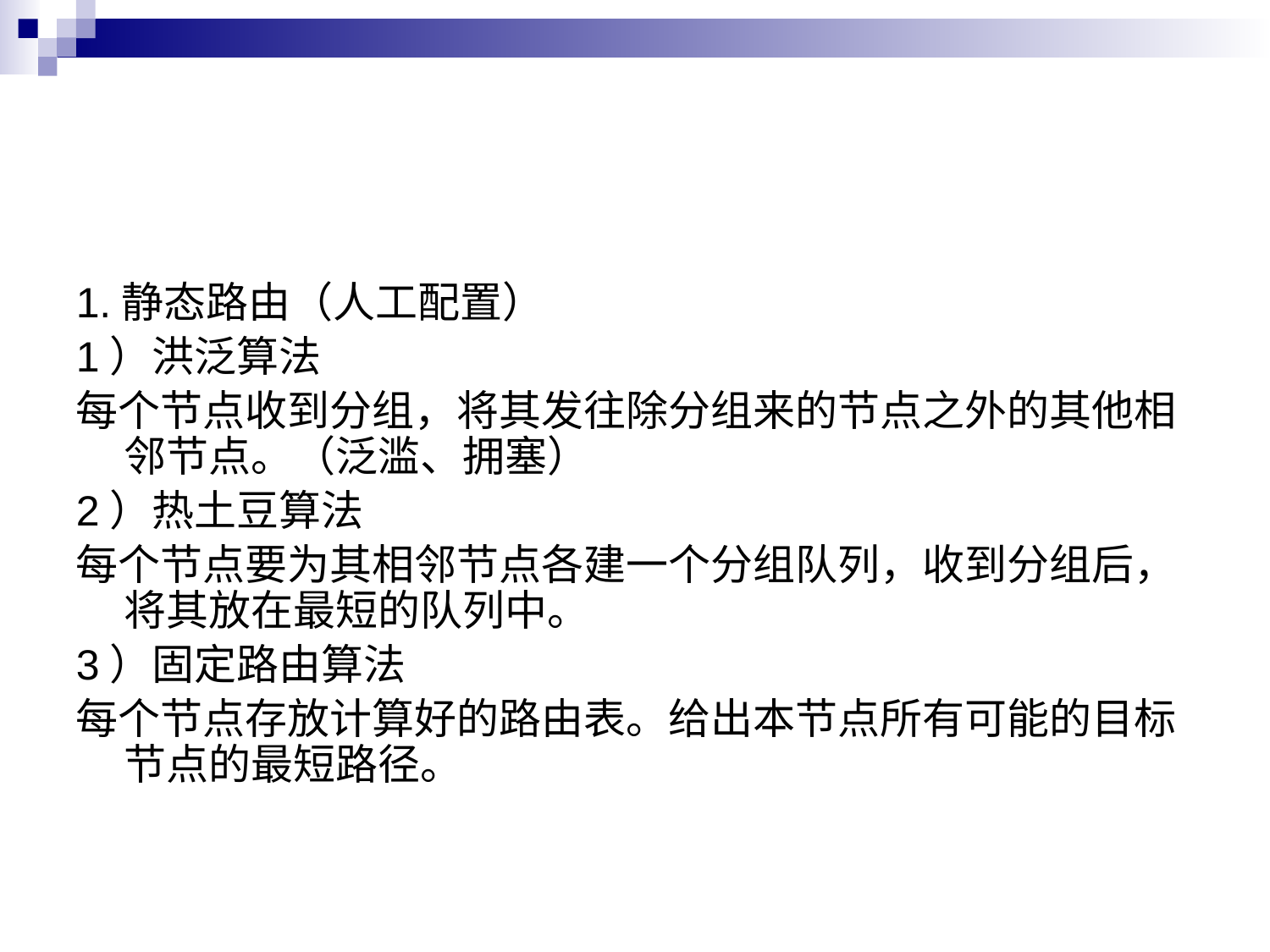

#
1.静态路由（人工配置）
1）洪泛算法
每个节点收到分组，将其发往除分组来的节点之外的其他相邻节点。（泛滥、拥塞）
2）热土豆算法
每个节点要为其相邻节点各建一个分组队列，收到分组后，将其放在最短的队列中。
3）固定路由算法
每个节点存放计算好的路由表。给出本节点所有可能的目标节点的最短路径。